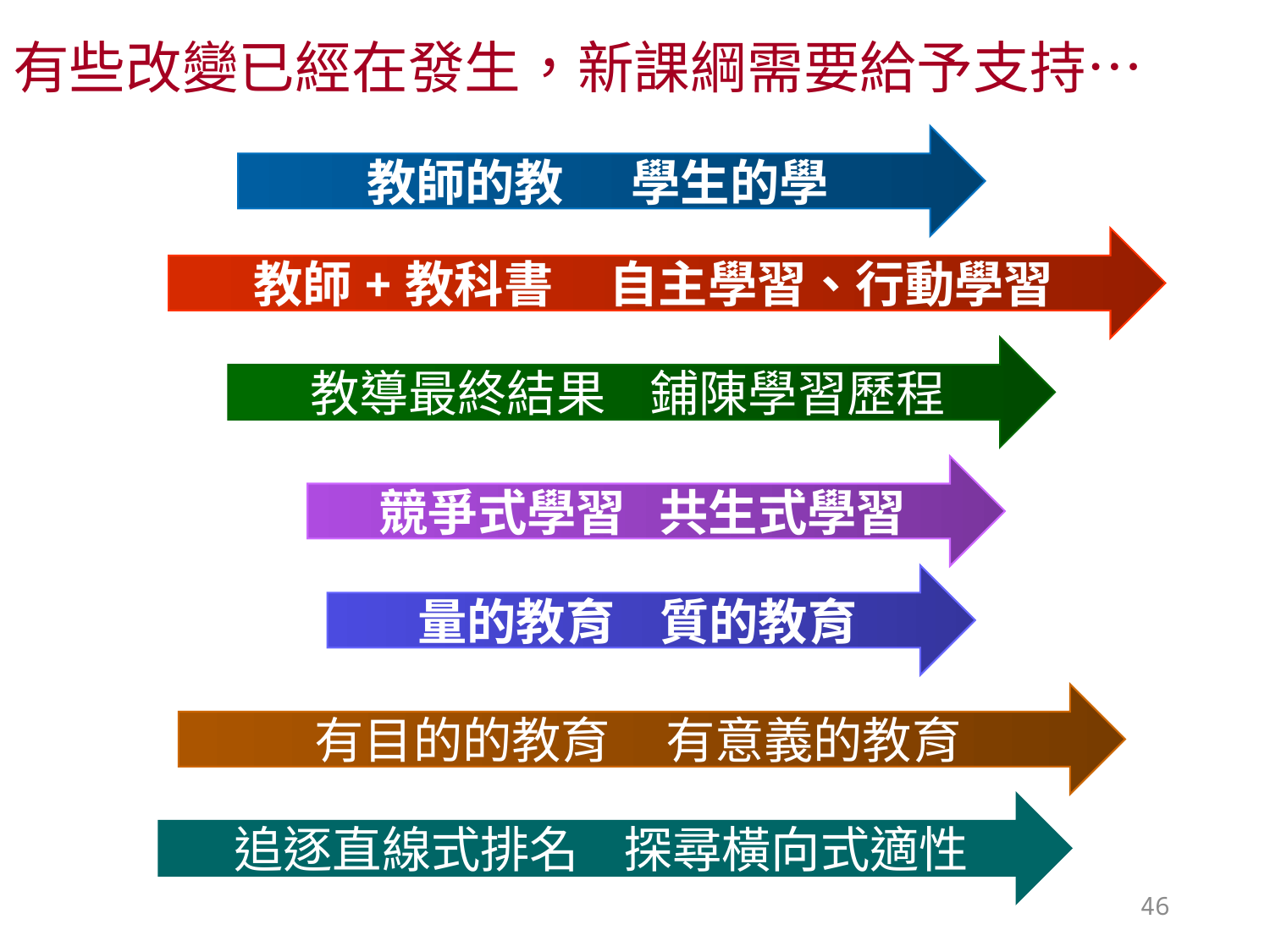

# 有些改變已經在發生，新課綱需要給予支持…
教師的教      學生的學
教師+教科書     自主學習、行動學習
教導最終結果    鋪陳學習歷程
競爭式學習   共生式學習
量的教育    質的教育
有目的的教育     有意義的教育
追逐直線式排名    探尋橫向式適性
46